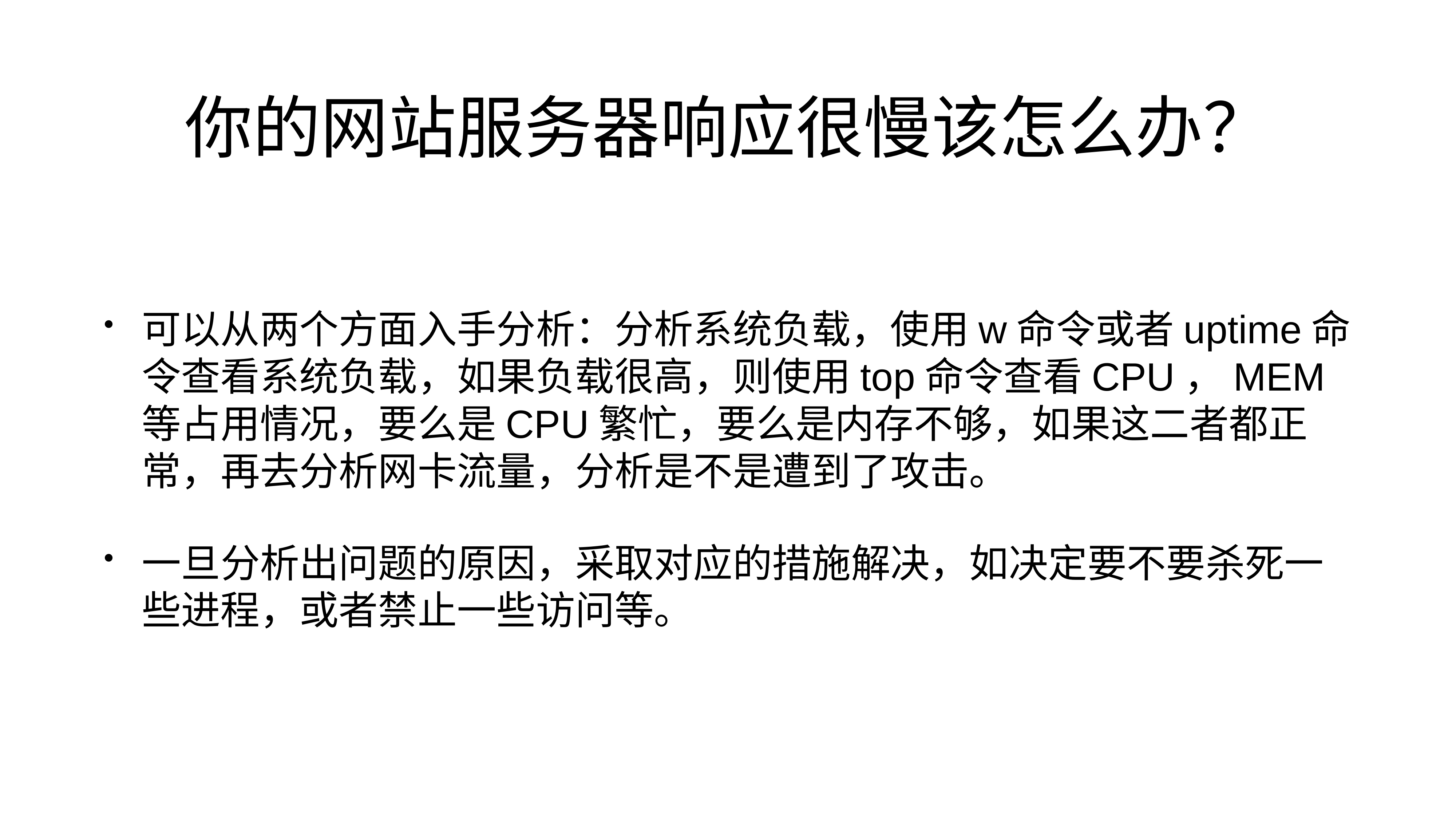

# 你的网站服务器响应很慢该怎么办？
可以从两个方面入手分析：分析系统负载，使用w命令或者uptime命令查看系统负载，如果负载很高，则使用top命令查看CPU，MEM等占用情况，要么是CPU繁忙，要么是内存不够，如果这二者都正常，再去分析网卡流量，分析是不是遭到了攻击。
一旦分析出问题的原因，采取对应的措施解决，如决定要不要杀死一些进程，或者禁止一些访问等。